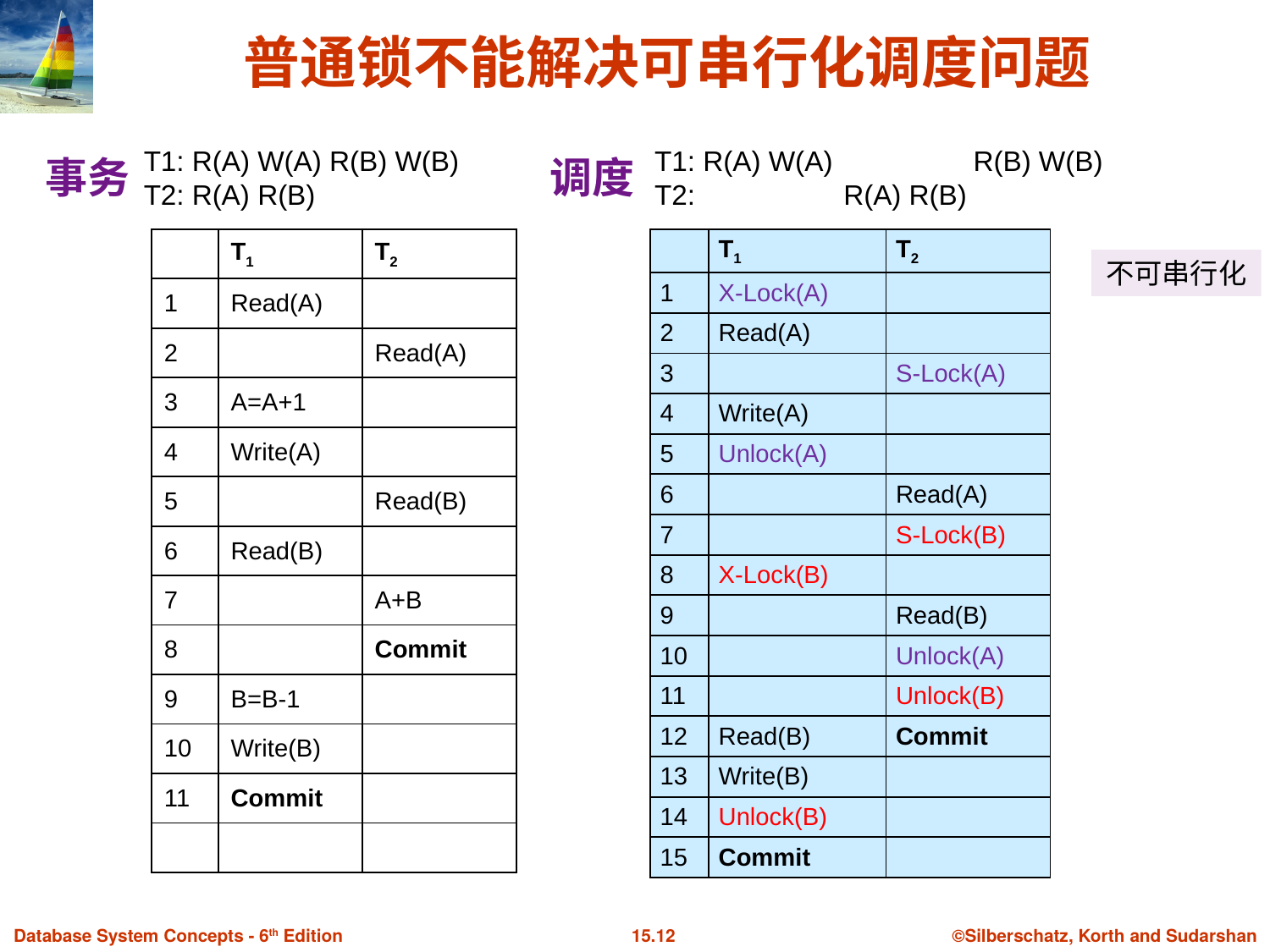

# 普通锁不能解决可串行化调度问题
T1: R(A) W(A) R(B) W(B)
T2: R(A) R(B)
T1: R(A) W(A)                  R(B) W(B)
T2:                   R(A) R(B)
事务
调度
|  | T1 | T2 |
| --- | --- | --- |
| 1 | Read(A) |  |
| 2 |  | Read(A) |
| 3 | A=A+1 |  |
| 4 | Write(A) |  |
| 5 |  | Read(B) |
| 6 | Read(B) |  |
| 7 |  | A+B |
| 8 |  | Commit |
| 9 | B=B-1 |  |
| 10 | Write(B) |  |
| 11 | Commit |  |
|  |  |  |
|  | T1 | T2 |
| --- | --- | --- |
| 1 | X-Lock(A) |  |
| 2 | Read(A) |  |
| 3 |  | S-Lock(A) |
| 4 | Write(A) |  |
| 5 | Unlock(A) |  |
| 6 |  | Read(A) |
| 7 |  | S-Lock(B) |
| 8 | X-Lock(B) |  |
| 9 |  | Read(B) |
| 10 |  | Unlock(A) |
| 11 |  | Unlock(B) |
| 12 | Read(B) | Commit |
| 13 | Write(B) |  |
| 14 | Unlock(B) |  |
| 15 | Commit |  |
不可串行化